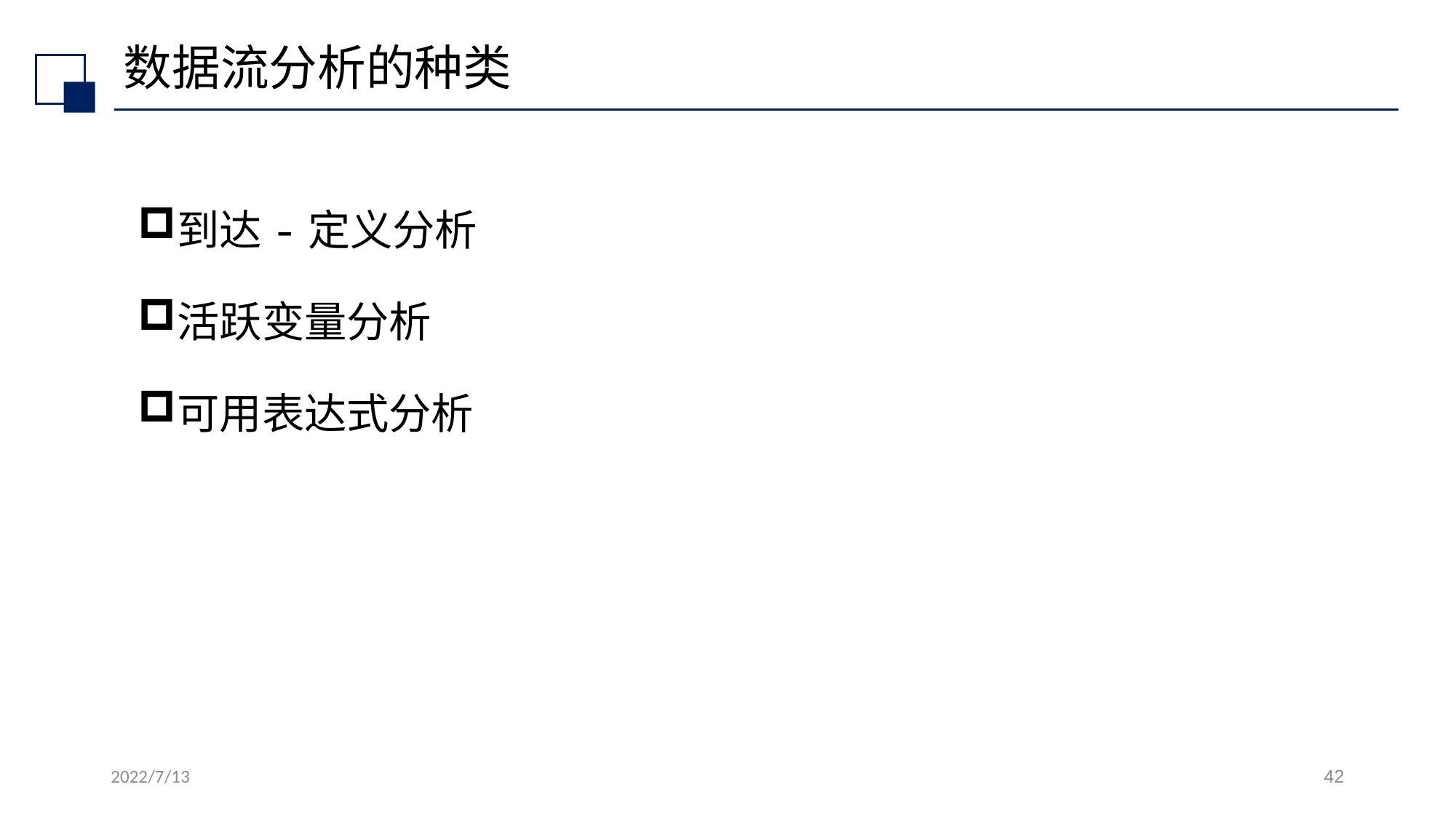

# 数据流分析的种类
到达-定义分析
活跃变量分析
可用表达式分析
2022/7/13
42